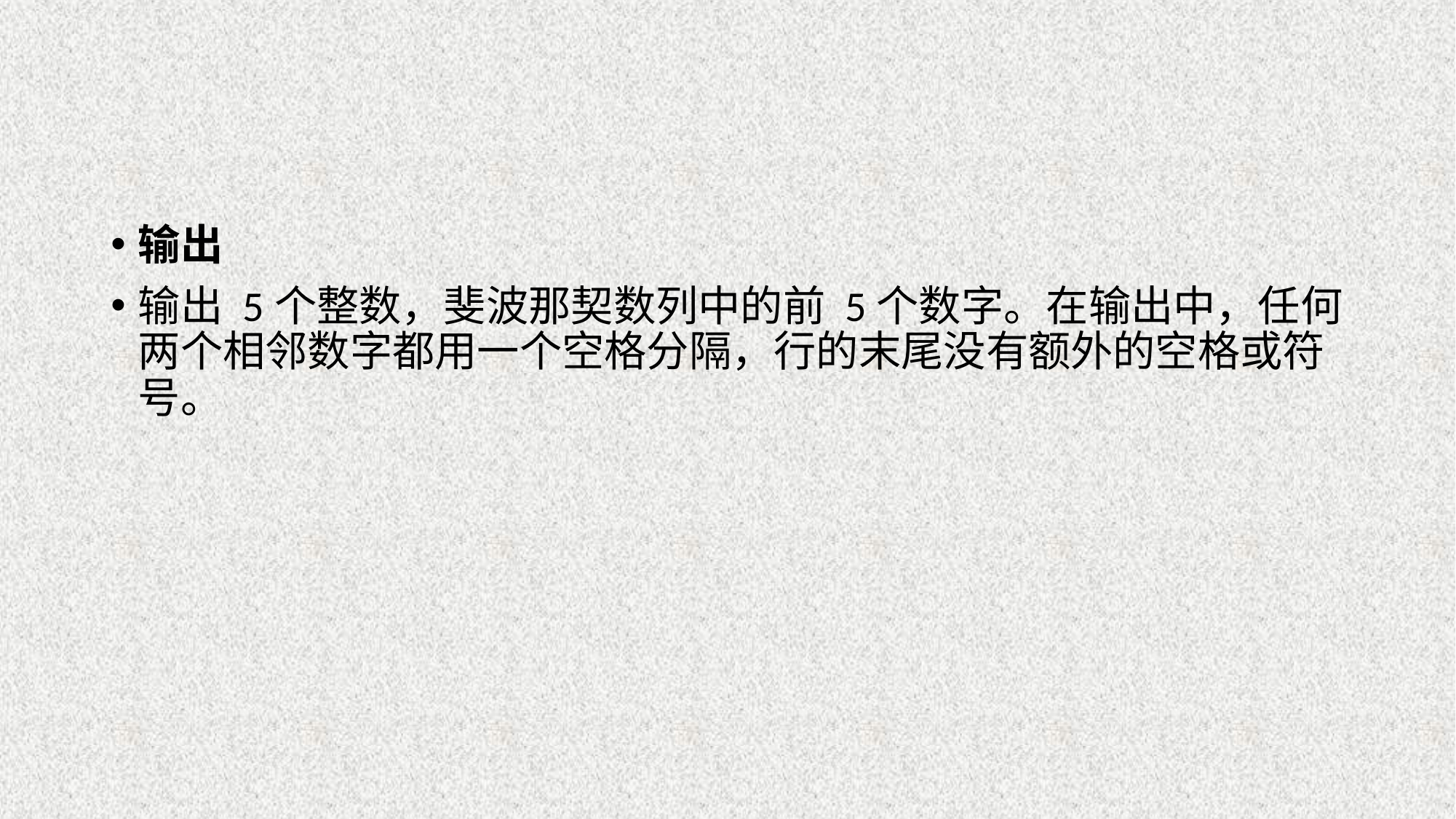

#
输出
输出 5个整数，斐波那契数列中的前 5个数字。在输出中，任何两个相邻数字都用一个空格分隔，行的末尾没有额外的空格或符号。